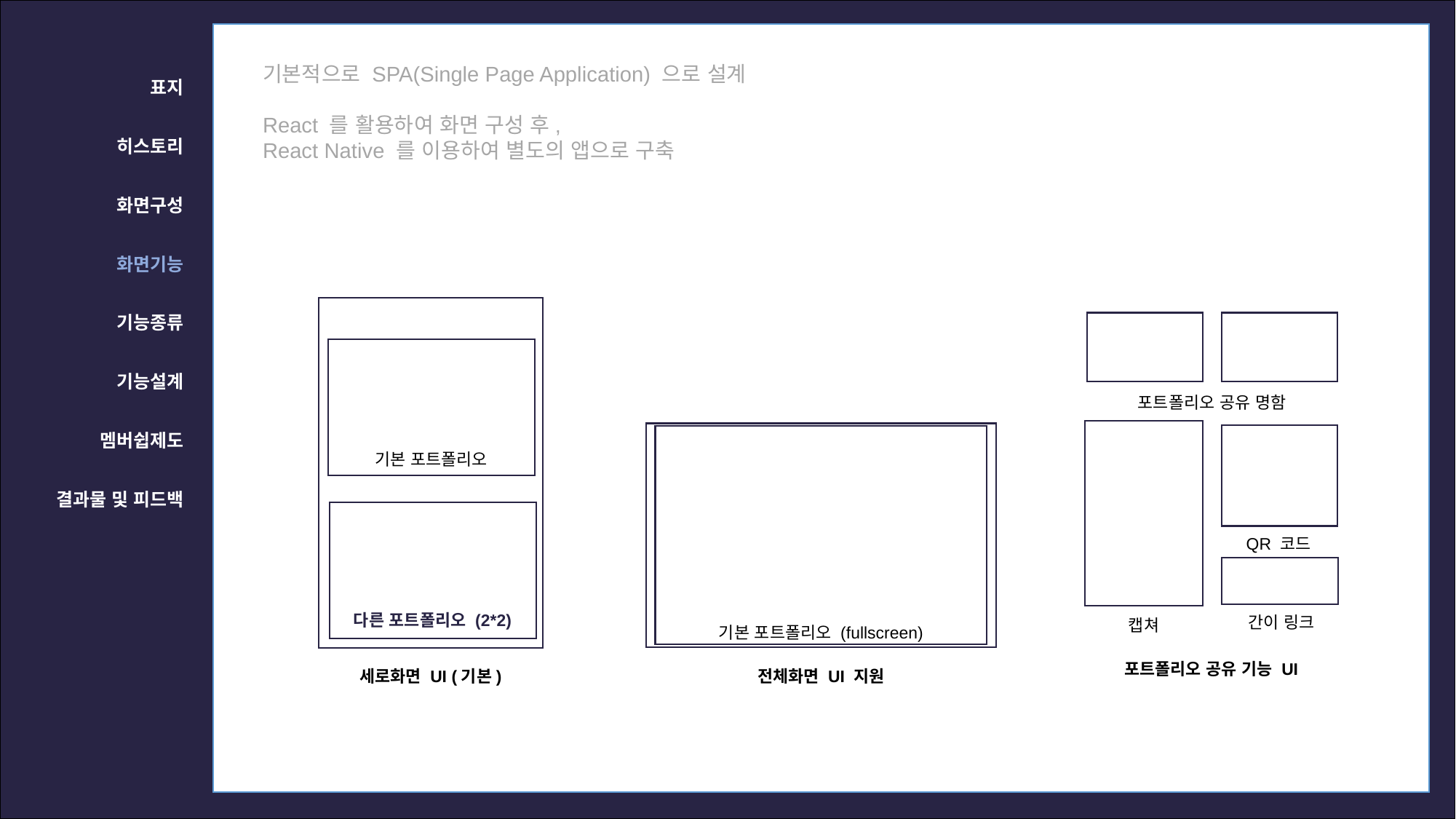

표지
히스토리
화면구성
화면기능
기능종류
기능설계
멤버쉽제도
결과물 및 피드백
기본적으로 SPA(Single Page Application) 으로 설계

React 를 활용하여 화면 구성 후,
React Native 를 이용하여 별도의 앱으로 구축

기본 포트폴리오

다른 포트폴리오 (2*2)
세로화면 UI (기본)

포트폴리오 공유 명함

QR 코드

간이 링크
캡쳐
포트폴리오 공유 기능 UI

기본 포트폴리오 (fullscreen)
전체화면 UI 지원